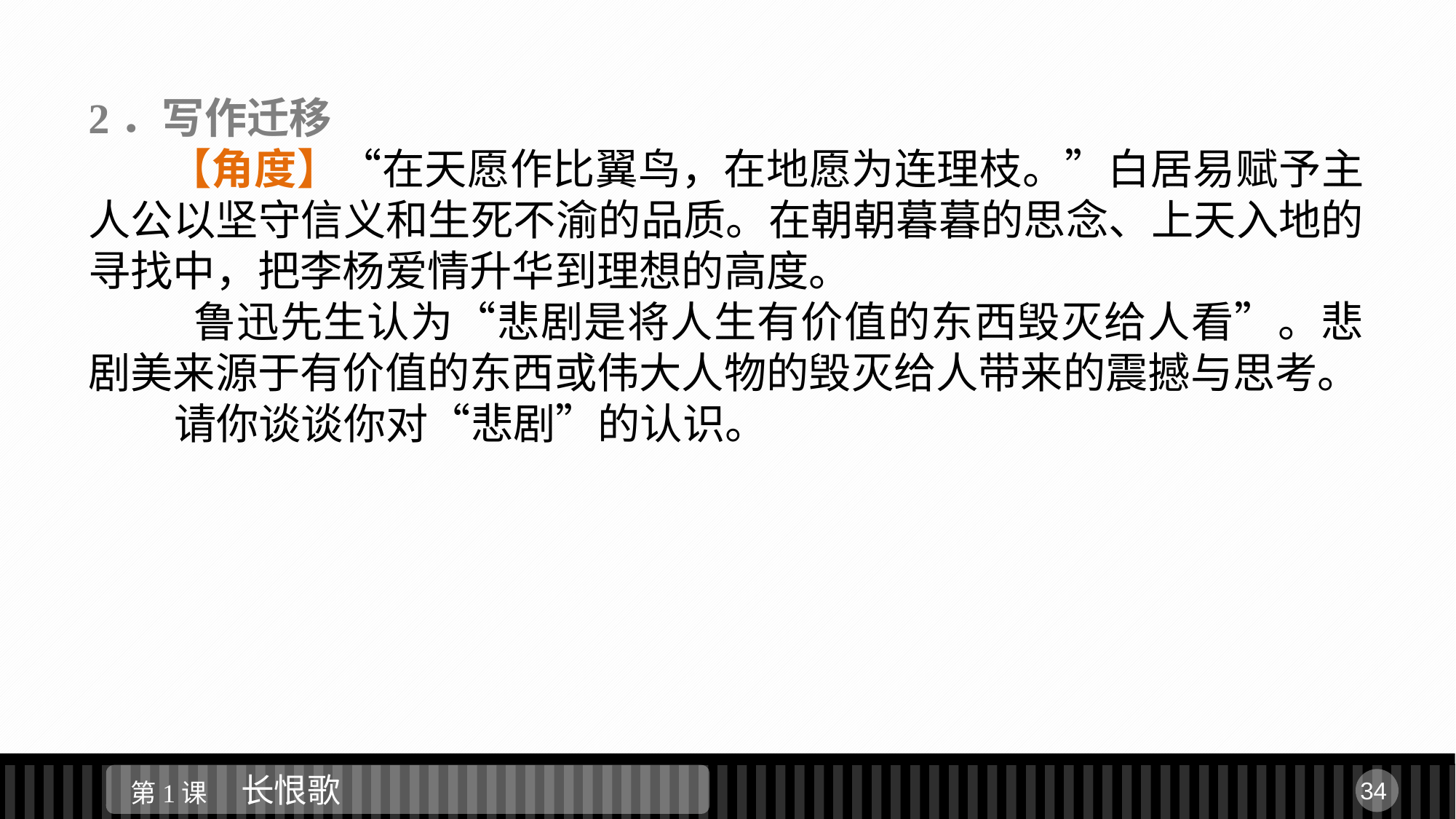

2．写作迁移
       【角度】“在天愿作比翼鸟，在地愿为连理枝。”白居易赋予主人公以坚守信义和生死不渝的品质。在朝朝暮暮的思念、上天入地的寻找中，把李杨爱情升华到理想的高度。
         鲁迅先生认为“悲剧是将人生有价值的东西毁灭给人看”。悲剧美来源于有价值的东西或伟大人物的毁灭给人带来的震撼与思考。
        请你谈谈你对“悲剧”的认识。